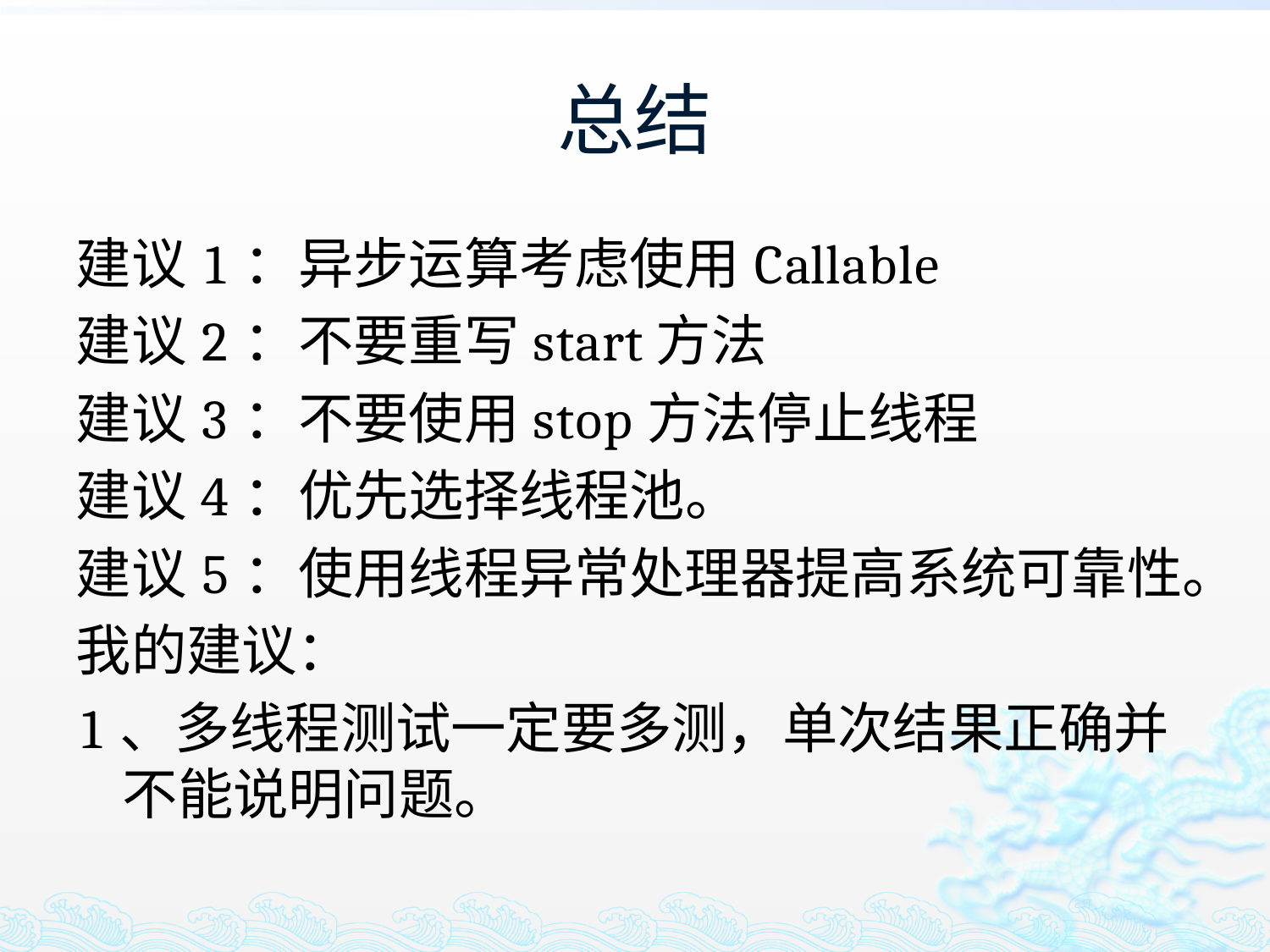

# 总结
建议1：异步运算考虑使用Callable
建议2：不要重写start方法
建议3：不要使用stop方法停止线程
建议4：优先选择线程池。
建议5：使用线程异常处理器提高系统可靠性。
我的建议：
1、多线程测试一定要多测，单次结果正确并不能说明问题。